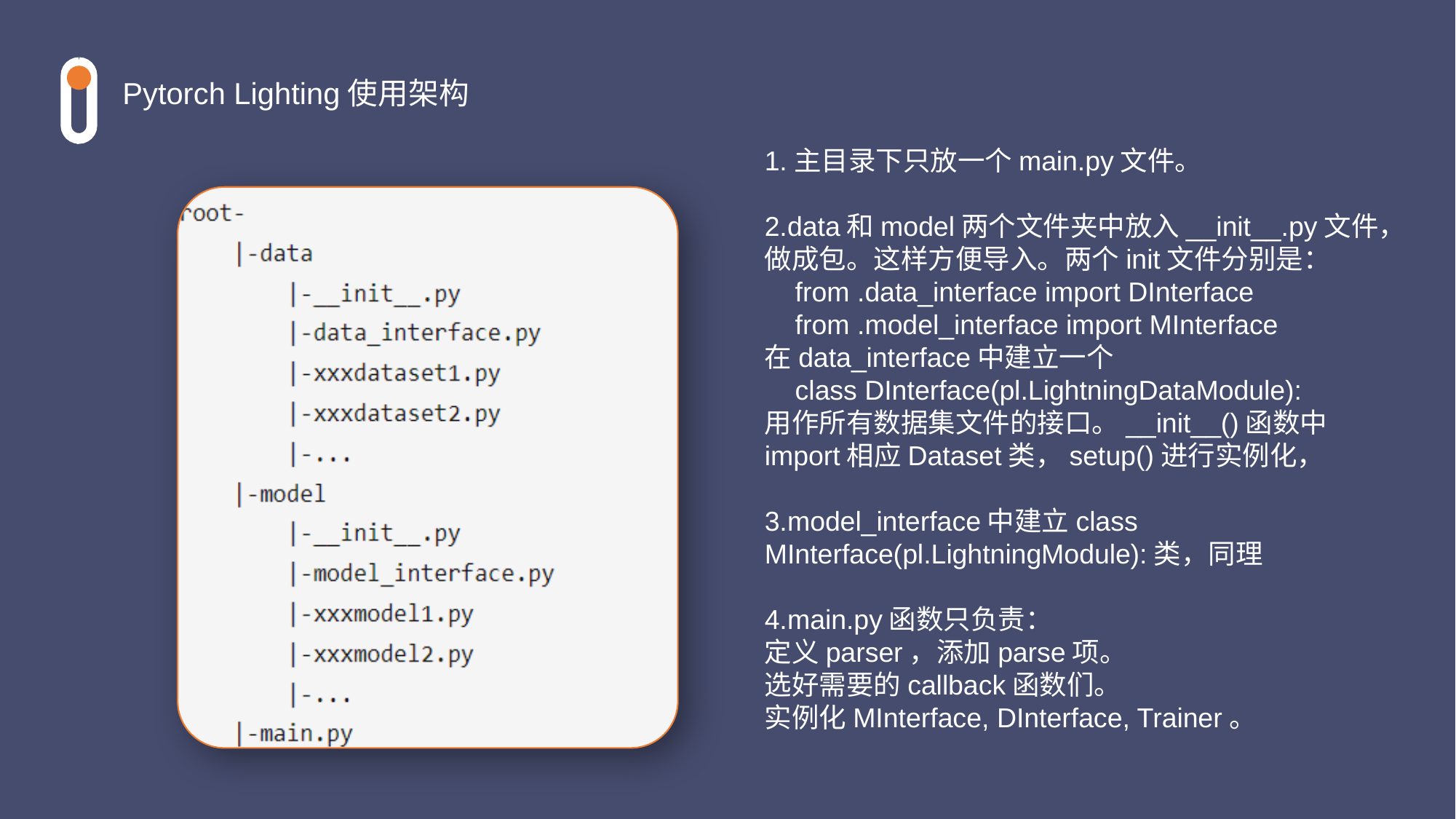

Pytorch Lighting使用架构

1.主目录下只放一个main.py文件。

2.data和model两个文件夹中放入__init__.py文件，做成包。这样方便导入。两个init文件分别是：
    from .data_interface import DInterface
    from .model_interface import MInterface
在data_interface中建立一个
    class DInterface(pl.LightningDataModule):
用作所有数据集文件的接口。__init__()函数中import相应Dataset类，setup()进行实例化，

3.model_interface中建立class MInterface(pl.LightningModule):类，同理

4.main.py函数只负责：
定义parser，添加parse项。
选好需要的callback函数们。
实例化MInterface, DInterface, Trainer。